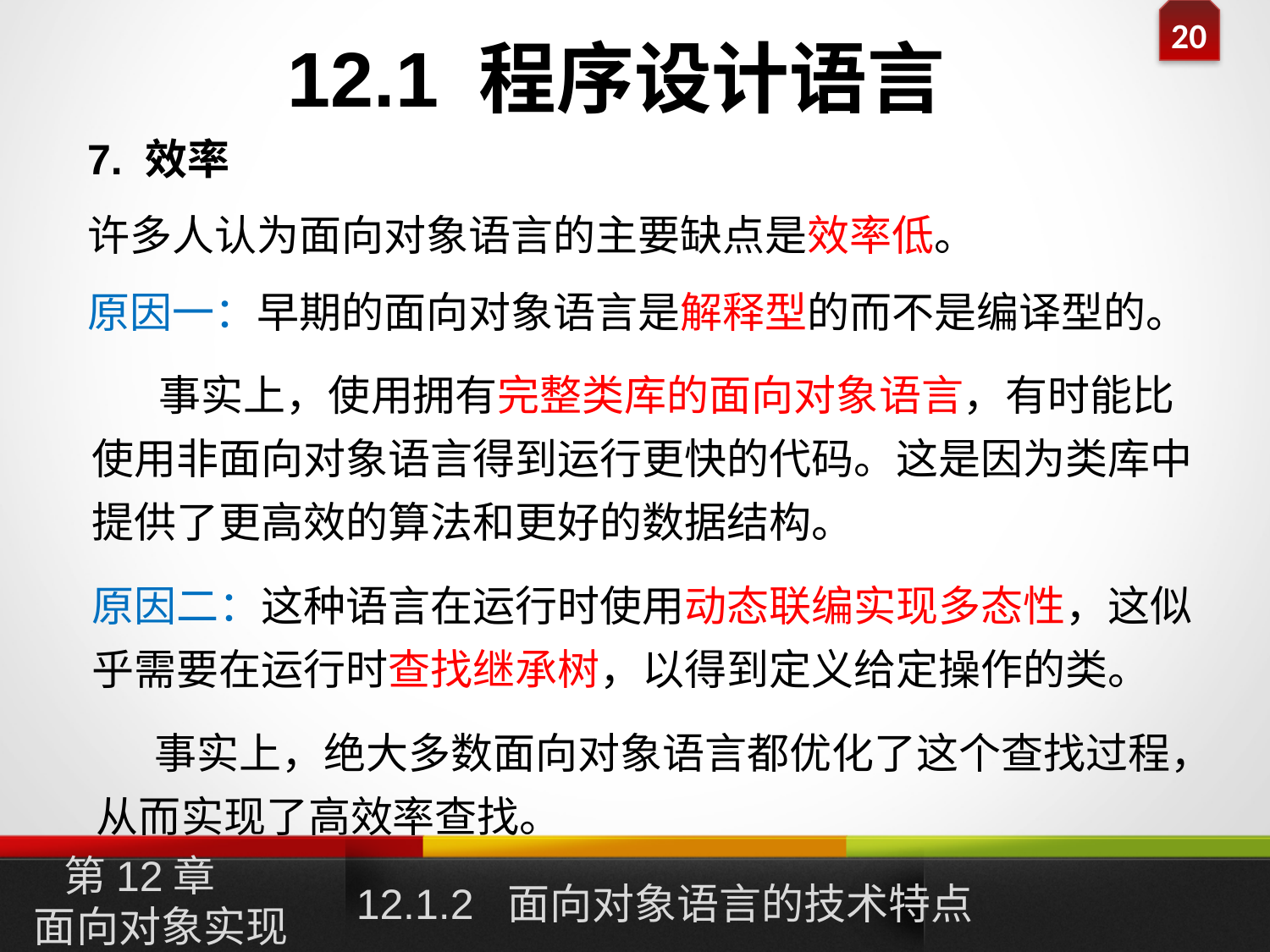

12.1 程序设计语言
7. 效率
许多人认为面向对象语言的主要缺点是效率低。
原因一：早期的面向对象语言是解释型的而不是编译型的。
      事实上，使用拥有完整类库的面向对象语言，有时能比使用非面向对象语言得到运行更快的代码。这是因为类库中提供了更高效的算法和更好的数据结构。
原因二：这种语言在运行时使用动态联编实现多态性，这似乎需要在运行时查找继承树，以得到定义给定操作的类。
     事实上，绝大多数面向对象语言都优化了这个查找过程，从而实现了高效率查找。
12.1.2  面向对象语言的技术特点